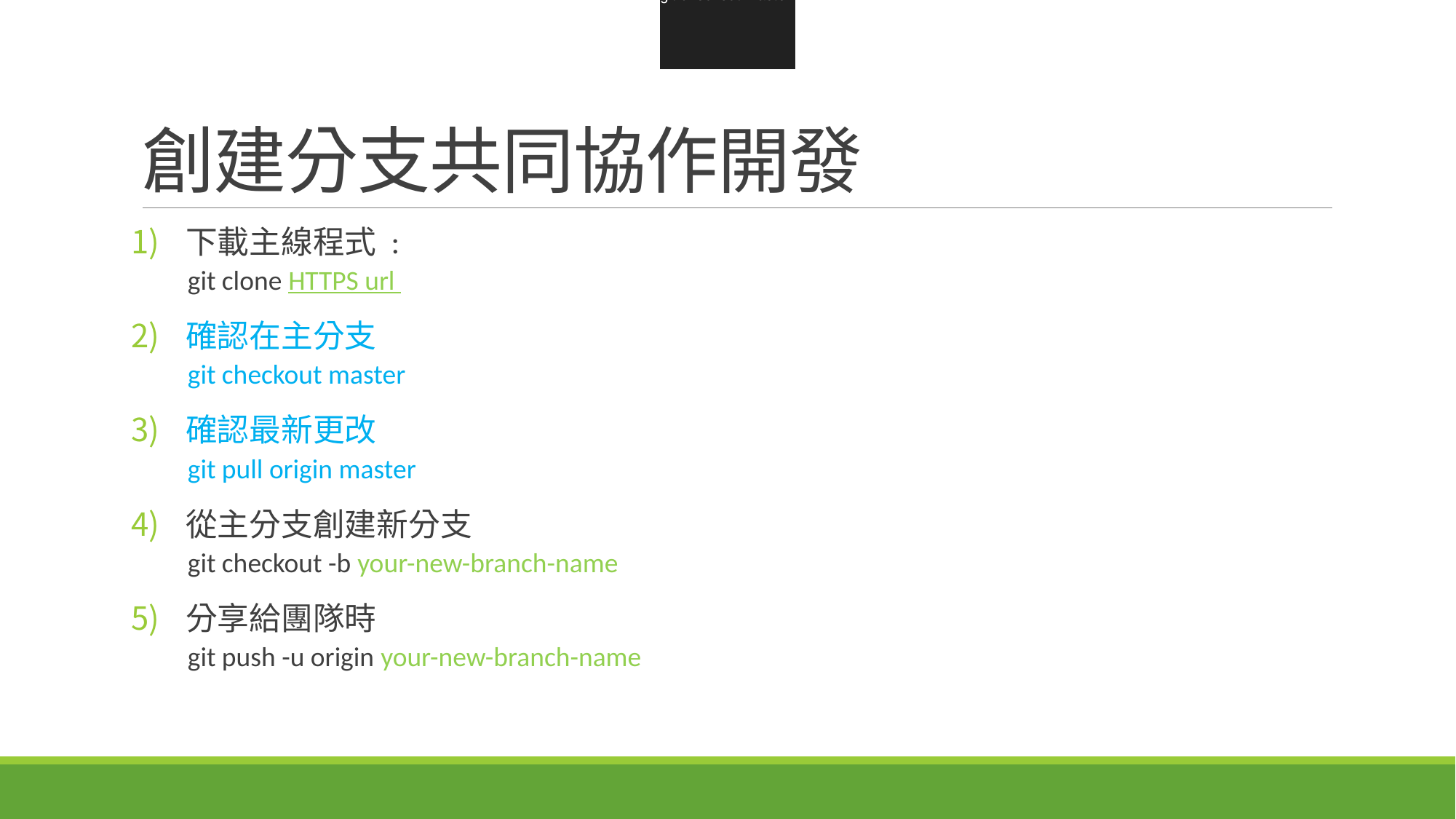

git checkout master

# 創建分支共同協作開發
下載主線程式 :
git clone HTTPS url
確認在主分支
git checkout master
確認最新更改
git pull origin master
從主分支創建新分支
git checkout -b your-new-branch-name
分享給團隊時
git push -u origin your-new-branch-name